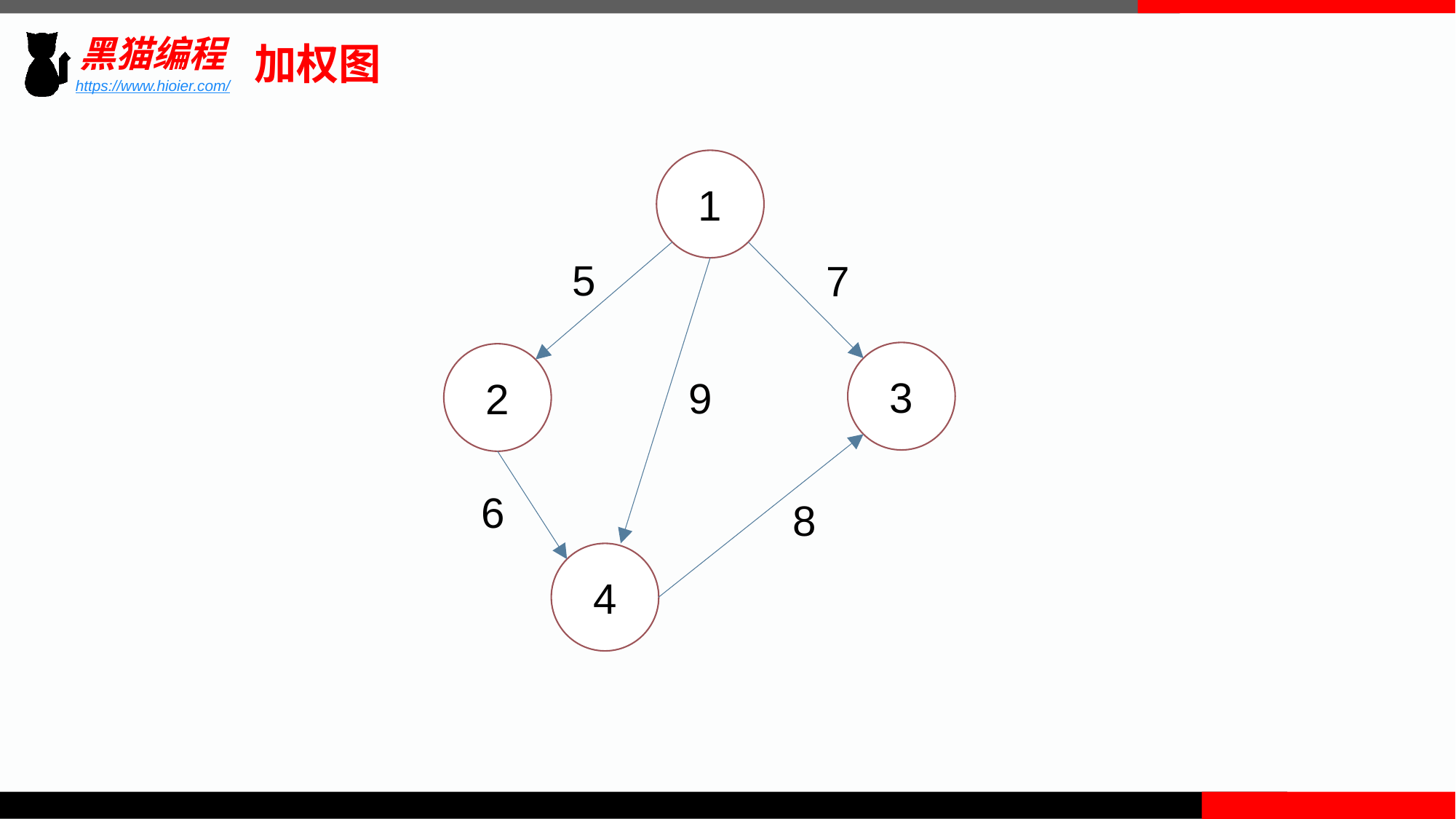

加权图
1
3
2
4
5
7
9
6
8